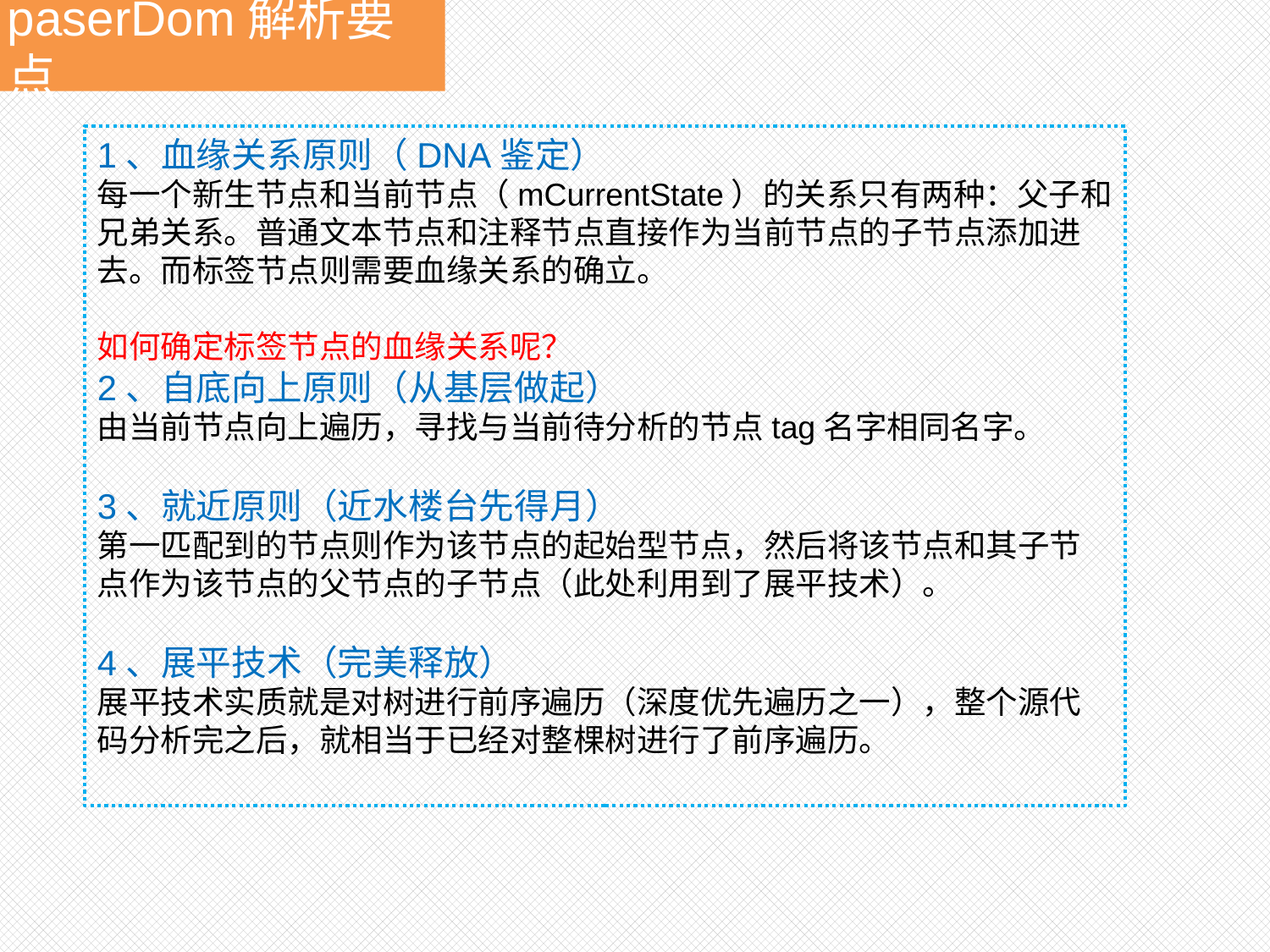

paserDom解析要点
1、血缘关系原则（DNA鉴定）
每一个新生节点和当前节点（mCurrentState）的关系只有两种：父子和兄弟关系。普通文本节点和注释节点直接作为当前节点的子节点添加进去。而标签节点则需要血缘关系的确立。

如何确定标签节点的血缘关系呢？
2、自底向上原则（从基层做起）
由当前节点向上遍历，寻找与当前待分析的节点tag名字相同名字。

3、就近原则（近水楼台先得月）
第一匹配到的节点则作为该节点的起始型节点，然后将该节点和其子节点作为该节点的父节点的子节点（此处利用到了展平技术）。

4、展平技术（完美释放）
展平技术实质就是对树进行前序遍历（深度优先遍历之一），整个源代码分析完之后，就相当于已经对整棵树进行了前序遍历。